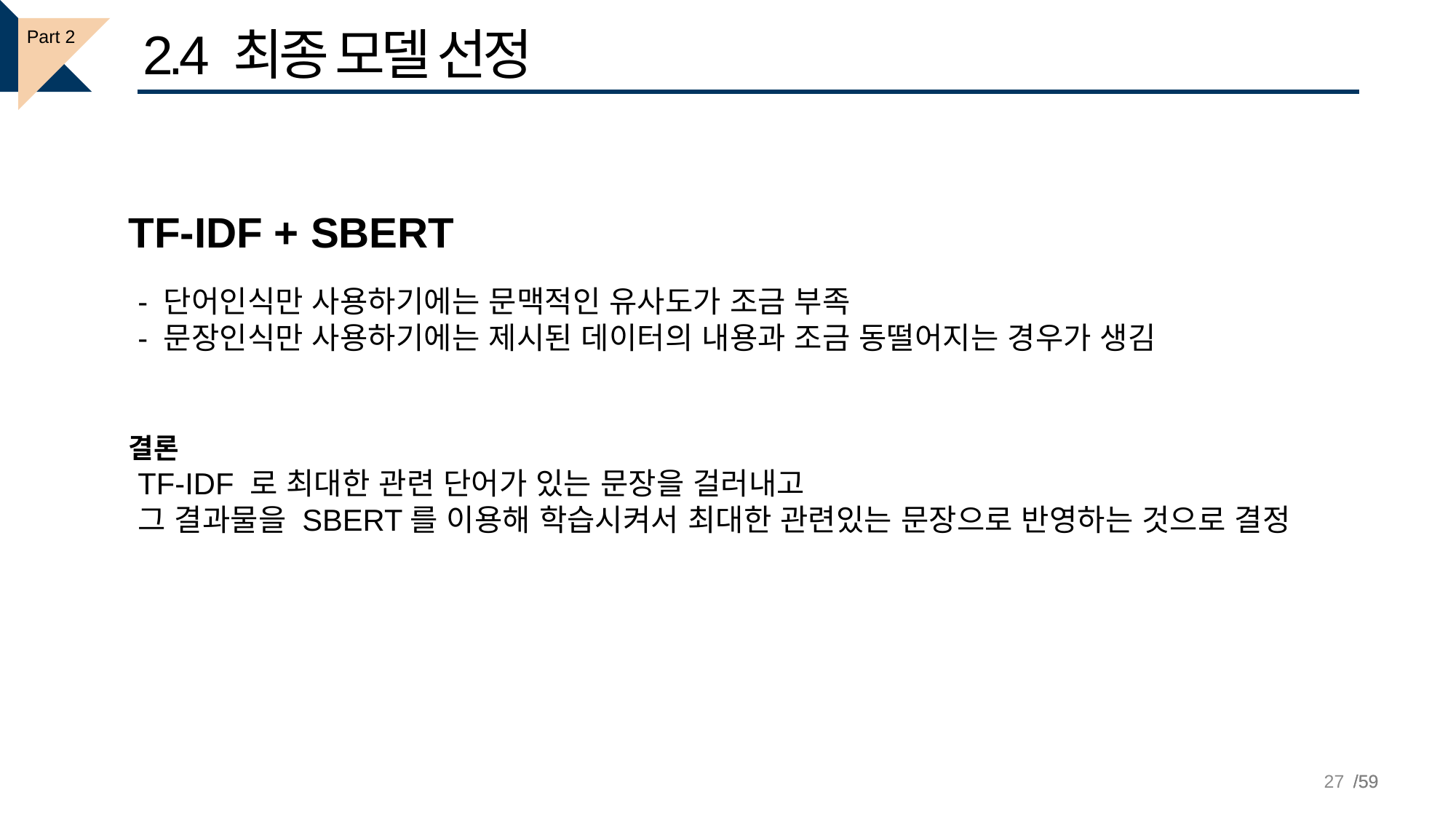

2.4 최종 모델 선정

Part 2
TF-IDF + SBERT
- 단어인식만 사용하기에는 문맥적인 유사도가 조금 부족
- 문장인식만 사용하기에는 제시된 데이터의 내용과 조금 동떨어지는 경우가 생김

TF-IDF 로 최대한 관련 단어가 있는 문장을 걸러내고
그 결과물을 SBERT를 이용해 학습시켜서 최대한 관련있는 문장으로 반영하는 것으로 결정

결론
27